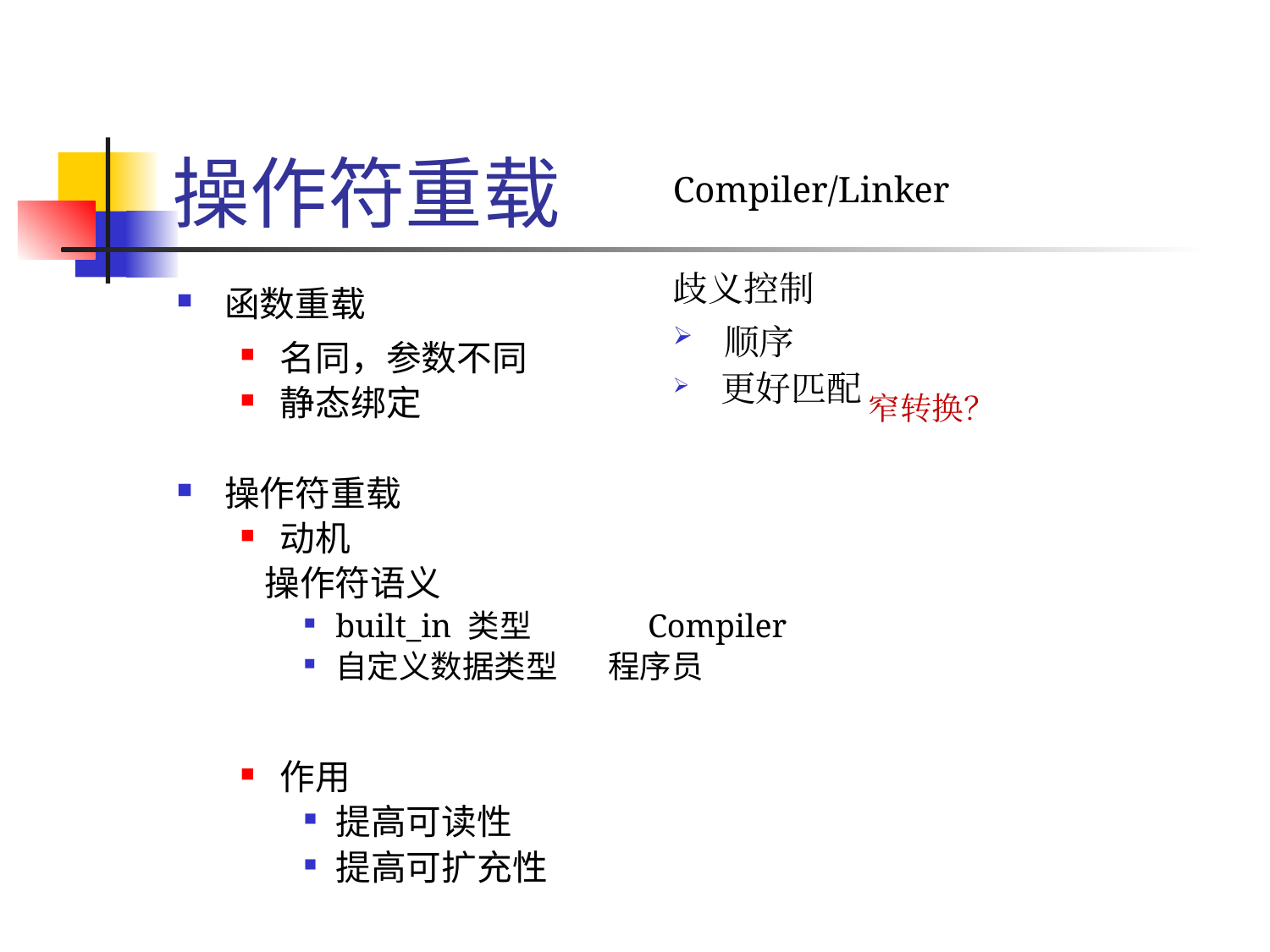

# 操作符重载
Compiler/Linker

歧义控制
 顺序
 更好匹配
函数重载
名同，参数不同
静态绑定

操作符重载
动机
  操作符语义
built_in 类型	       Compiler
自定义数据类型       程序员

作用
提高可读性
提高可扩充性
窄转换？